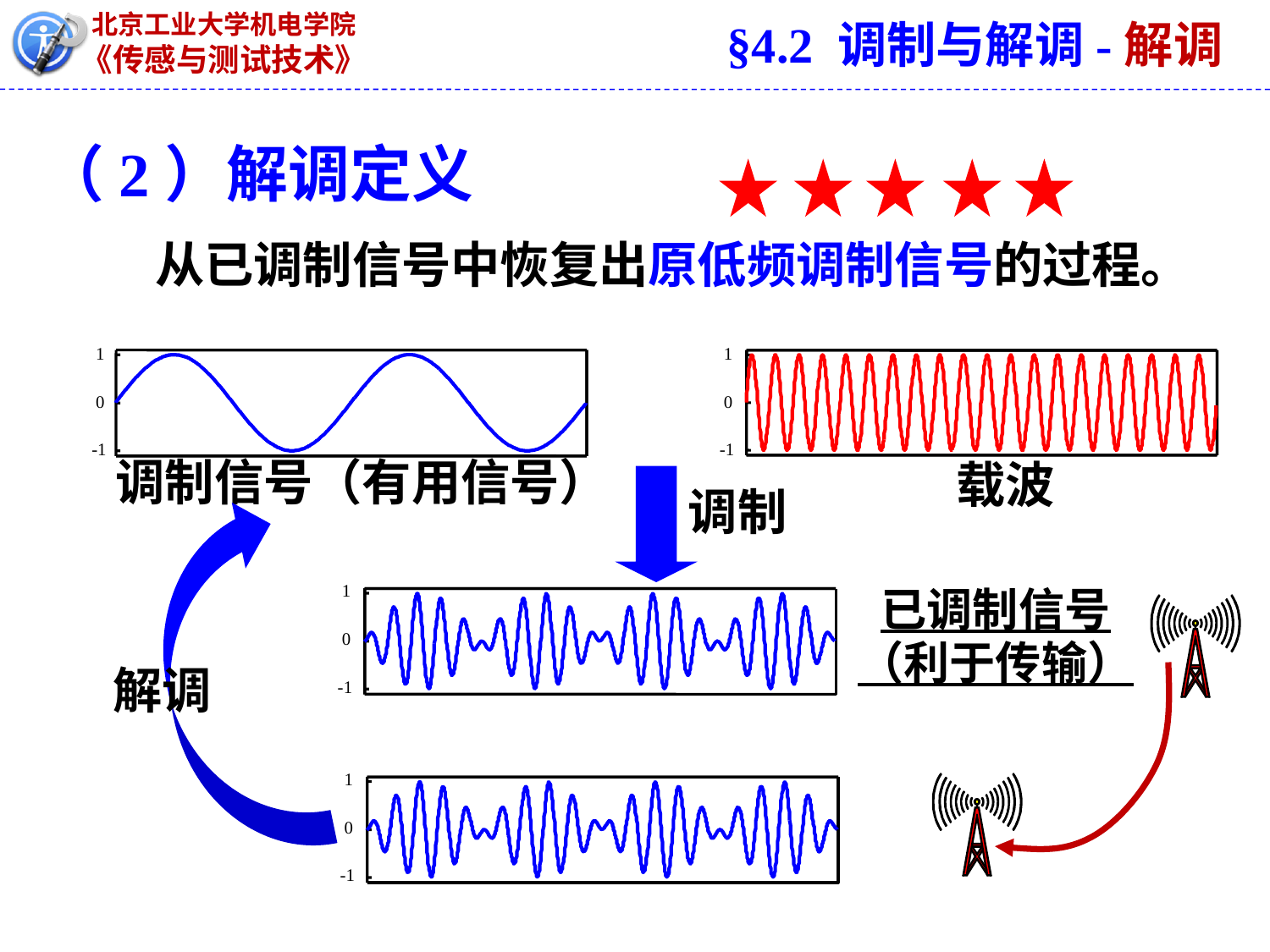

§4.2 调制与解调-解调
（2）解调定义
         从已调制信号中恢复出原低频调制信号的过程。

1

0

-1

1

0

-1

调制信号（有用信号）
载波

调制
1

0

-1

已调制信号
（利于传输）

解调
1

0

-1